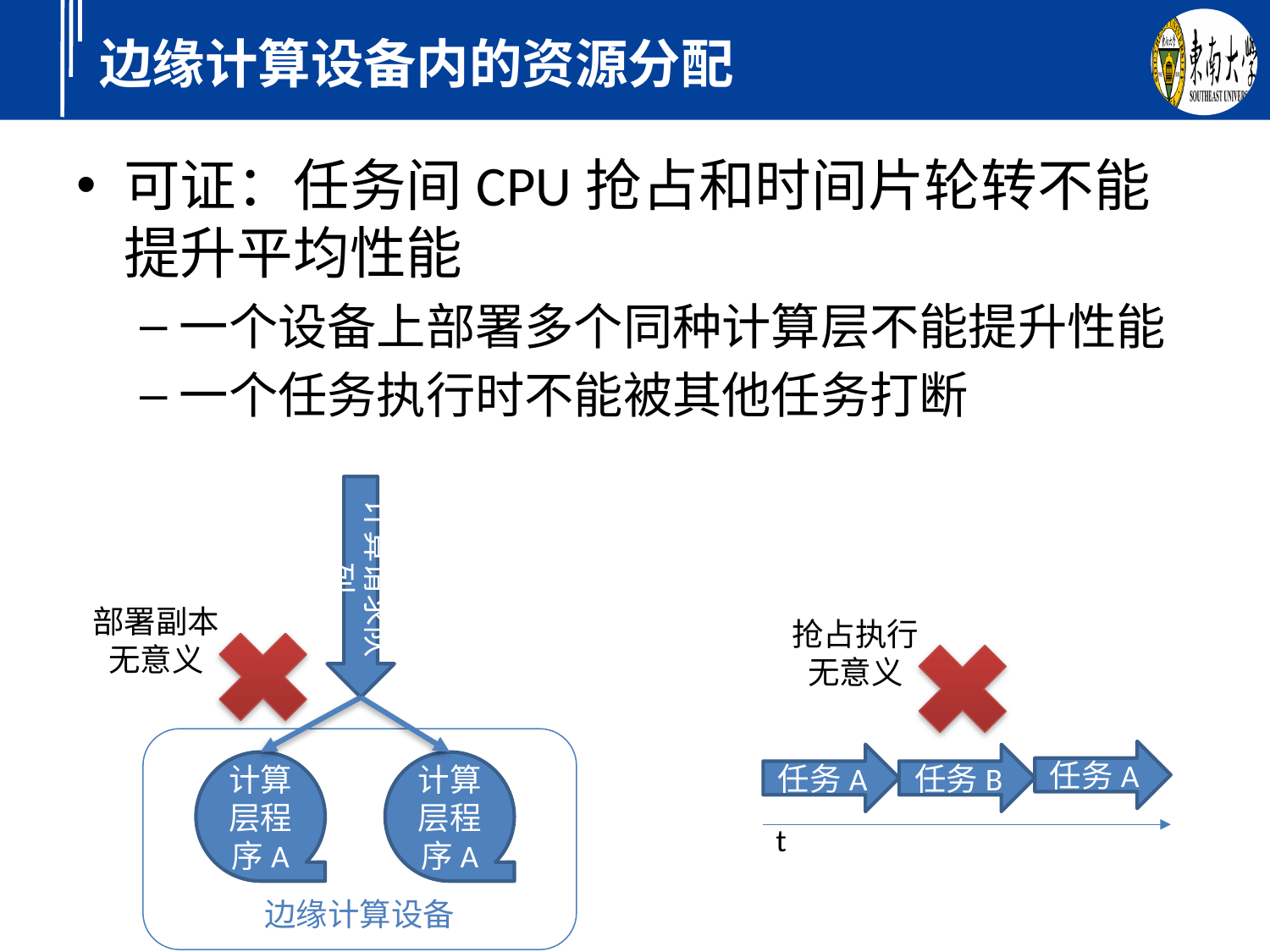

# 边缘计算设备内的资源分配
可证：任务间CPU抢占和时间片轮转不能提升平均性能
一个设备上部署多个同种计算层不能提升性能
一个任务执行时不能被其他任务打断
计算请求队列
部署副本无意义
抢占执行无意义

边缘计算设备
任务A
任务A
任务B
计算层程序A
计算层程序A
t